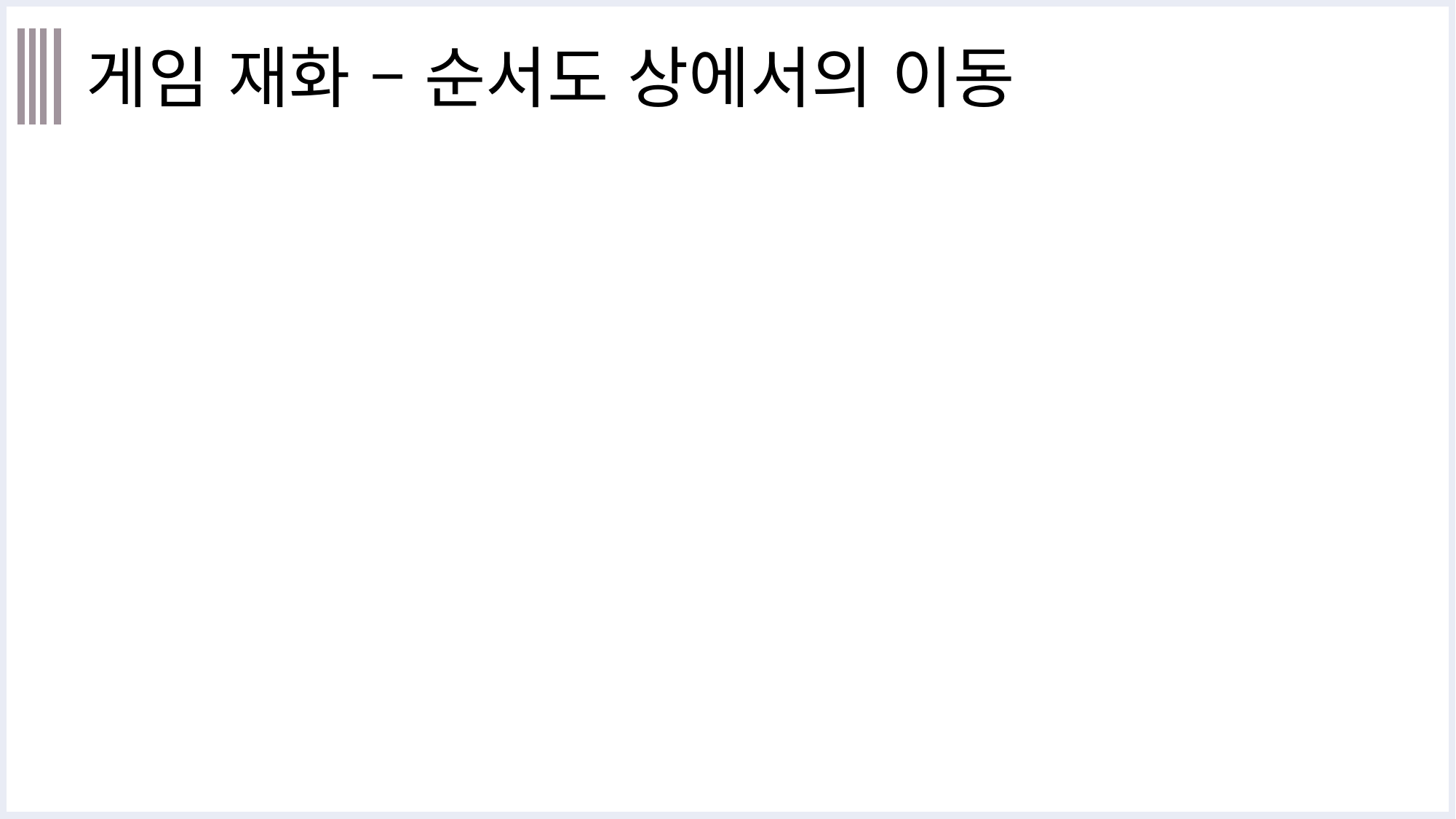

# 게임 재화 – 순서도 상에서의 이동